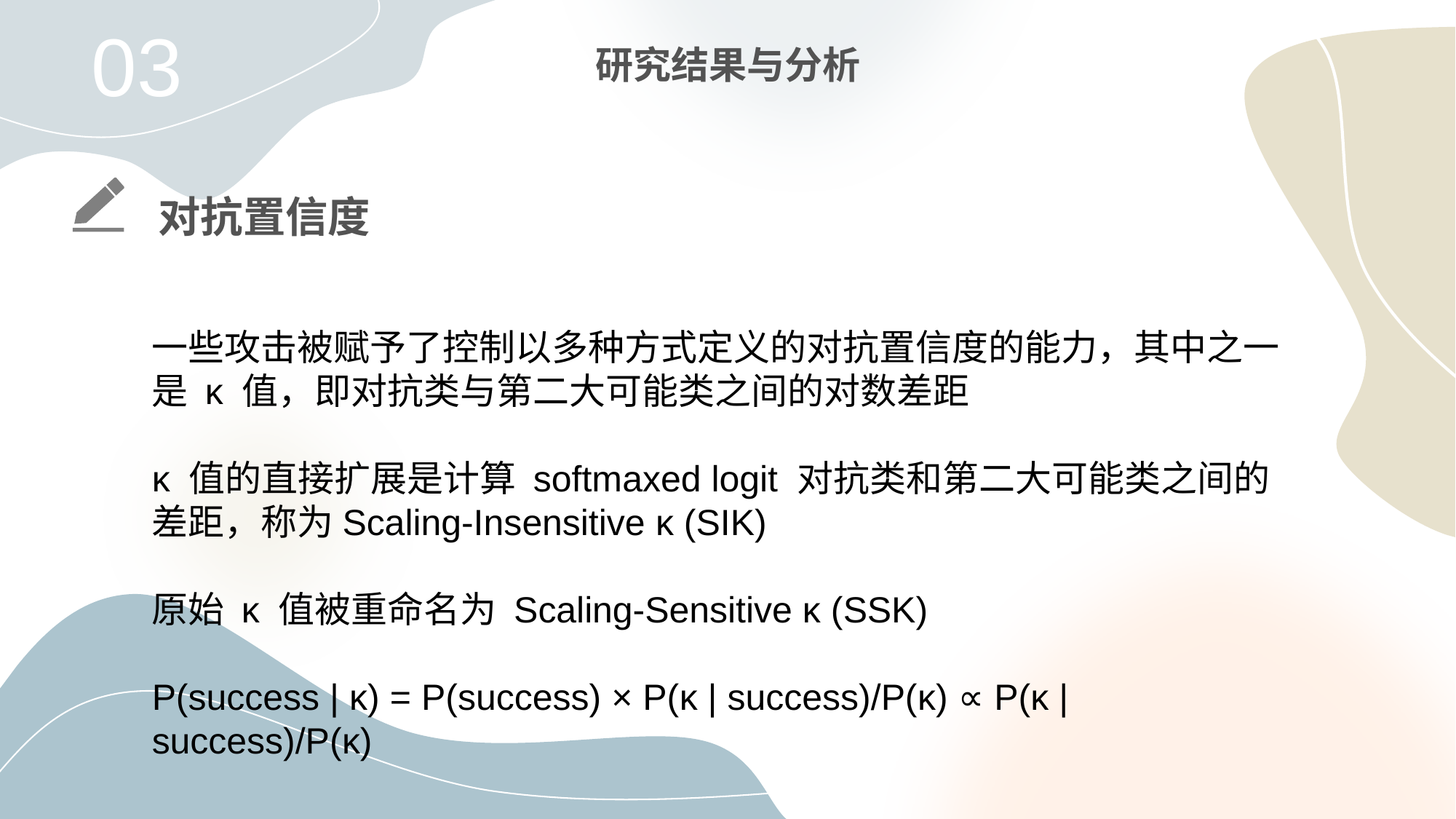

03
研究结果与分析

对抗置信度
⼀些攻击被赋予了控制以多种方式定义的对抗置信度的能力，其中之⼀是 κ 值，即对抗类与第二大可能类之间的对数差距

κ 值的直接扩展是计算 softmaxed logit 对抗类和第⼆大可能类之间的差距，称为Scaling-Insensitive κ (SIK)

原始 κ 值被重命名为 Scaling-Sensitive κ (SSK)

P(success | κ) = P(success) × P(κ | success)/P(κ) ∝ P(κ | success)/P(κ)